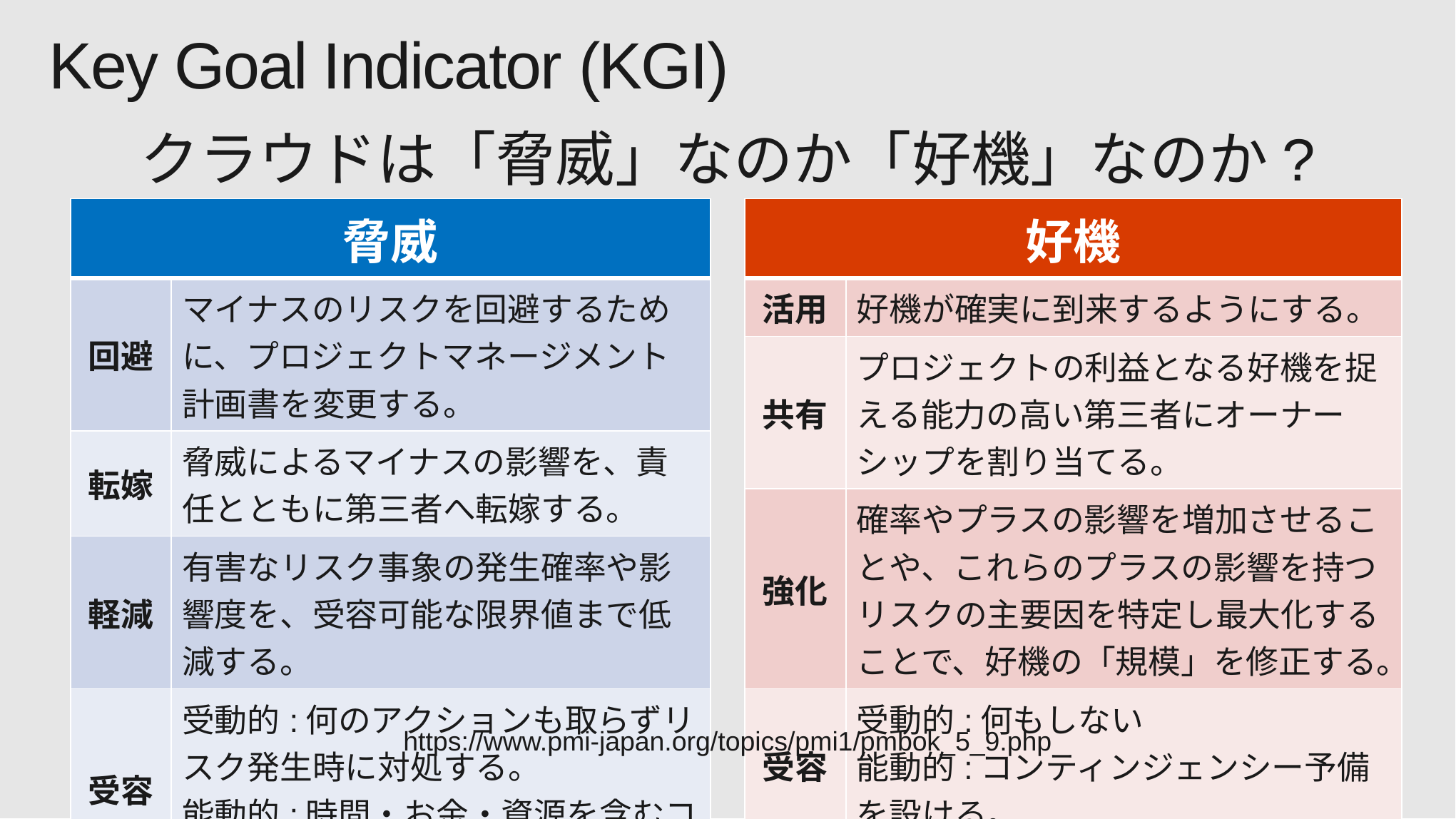

# Key Goal Indicator (KGI)
クラウドは「脅威」なのか「好機」なのか?
| 脅威 |  |
| --- | --- |
| 回避 | マイナスのリスクを回避するために、プロジェクトマネージメント計画書を変更する。 |
| 転嫁 | 脅威によるマイナスの影響を、責任とともに第三者へ転嫁する。 |
| 軽減 | 有害なリスク事象の発生確率や影響度を、受容可能な限界値まで低減する。 |
| 受容 | 受動的:何のアクションも取らずリスク発生時に対処する。 能動的:時間・お金・資源を含むコンティンジェンシー予備を設ける。 |
| 好機 |  |
| --- | --- |
| 活用 | 好機が確実に到来するようにする。 |
| 共有 | プロジェクトの利益となる好機を捉える能力の高い第三者にオーナーシップを割り当てる。 |
| 強化 | 確率やプラスの影響を増加させることや、これらのプラスの影響を持つリスクの主要因を特定し最大化することで、好機の「規模」を修正する。 |
| 受容 | 受動的:何もしない 能動的:コンティンジェンシー予備を設ける。 |
https://www.pmi-japan.org/topics/pmi1/pmbok_5_9.php